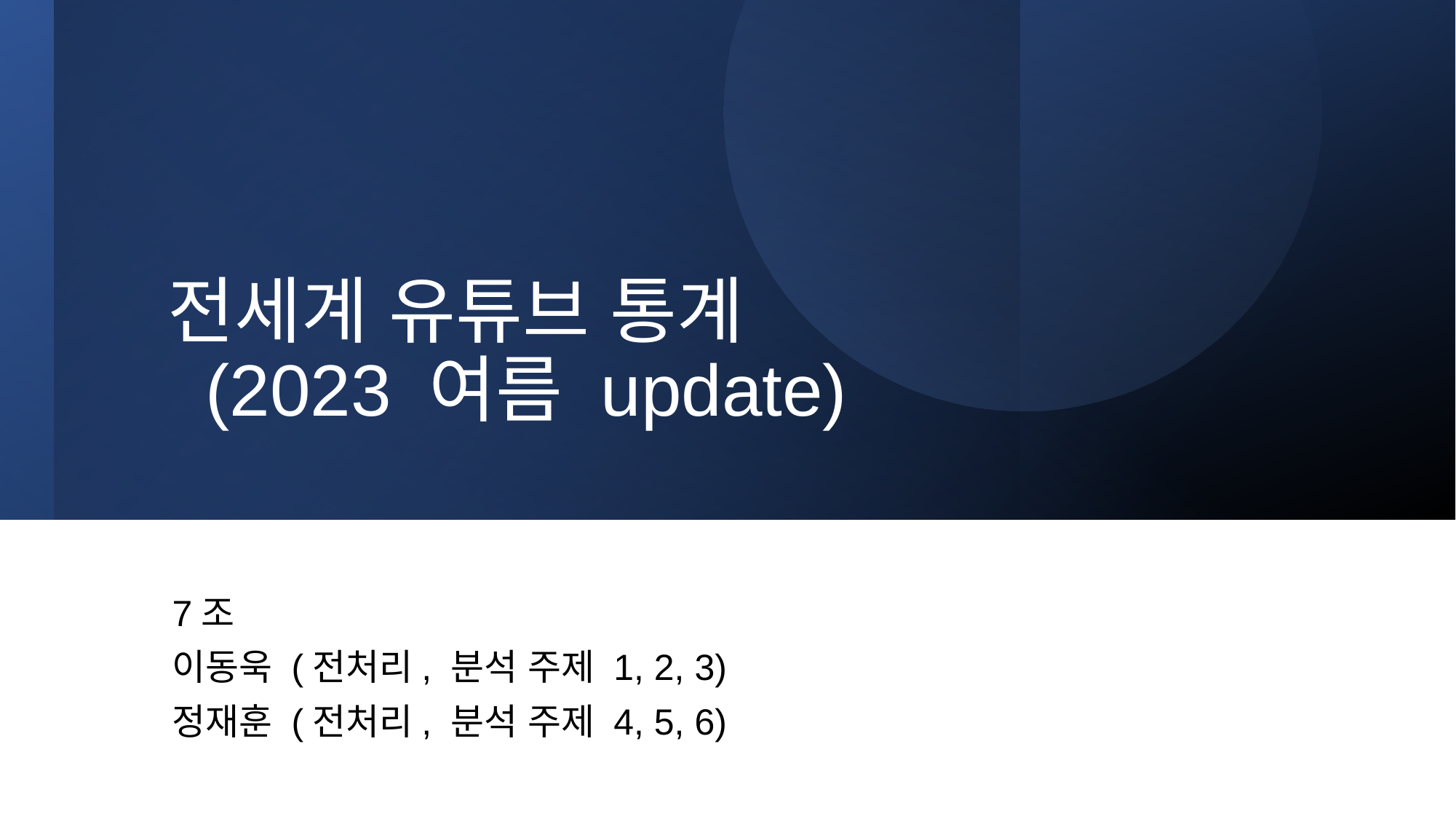

# 전세계 유튜브 통계 (2023 여름 update)
7조
이동욱 (전처리, 분석 주제 1, 2, 3)
정재훈 (전처리, 분석 주제 4, 5, 6)